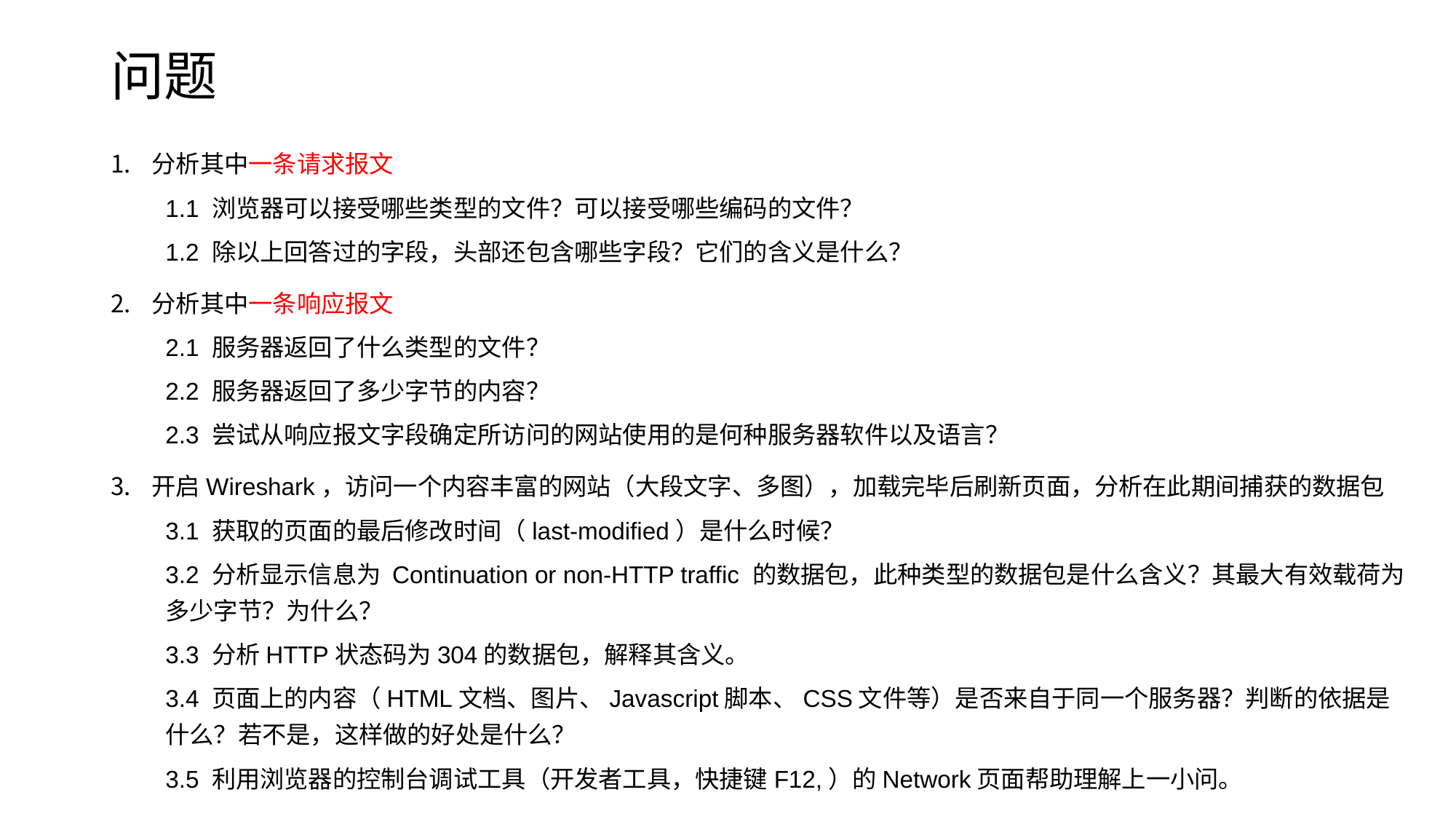

# 问题
分析其中一条请求报文
1.1 浏览器可以接受哪些类型的文件？可以接受哪些编码的文件？
1.2 除以上回答过的字段，头部还包含哪些字段？它们的含义是什么？
分析其中一条响应报文
2.1 服务器返回了什么类型的文件？
2.2 服务器返回了多少字节的内容？
2.3 尝试从响应报文字段确定所访问的网站使用的是何种服务器软件以及语言？
开启Wireshark，访问一个内容丰富的网站（大段文字、多图），加载完毕后刷新页面，分析在此期间捕获的数据包
3.1 获取的页面的最后修改时间（last-modified）是什么时候？
3.2 分析显示信息为 Continuation or non-HTTP traffic 的数据包，此种类型的数据包是什么含义？其最大有效载荷为多少字节？为什么？
3.3 分析HTTP状态码为304的数据包，解释其含义。
3.4 页面上的内容（HTML文档、图片、Javascript脚本、CSS文件等）是否来自于同一个服务器？判断的依据是什么？若不是，这样做的好处是什么？
3.5 利用浏览器的控制台调试工具（开发者工具，快捷键F12,）的Network页面帮助理解上一小问。